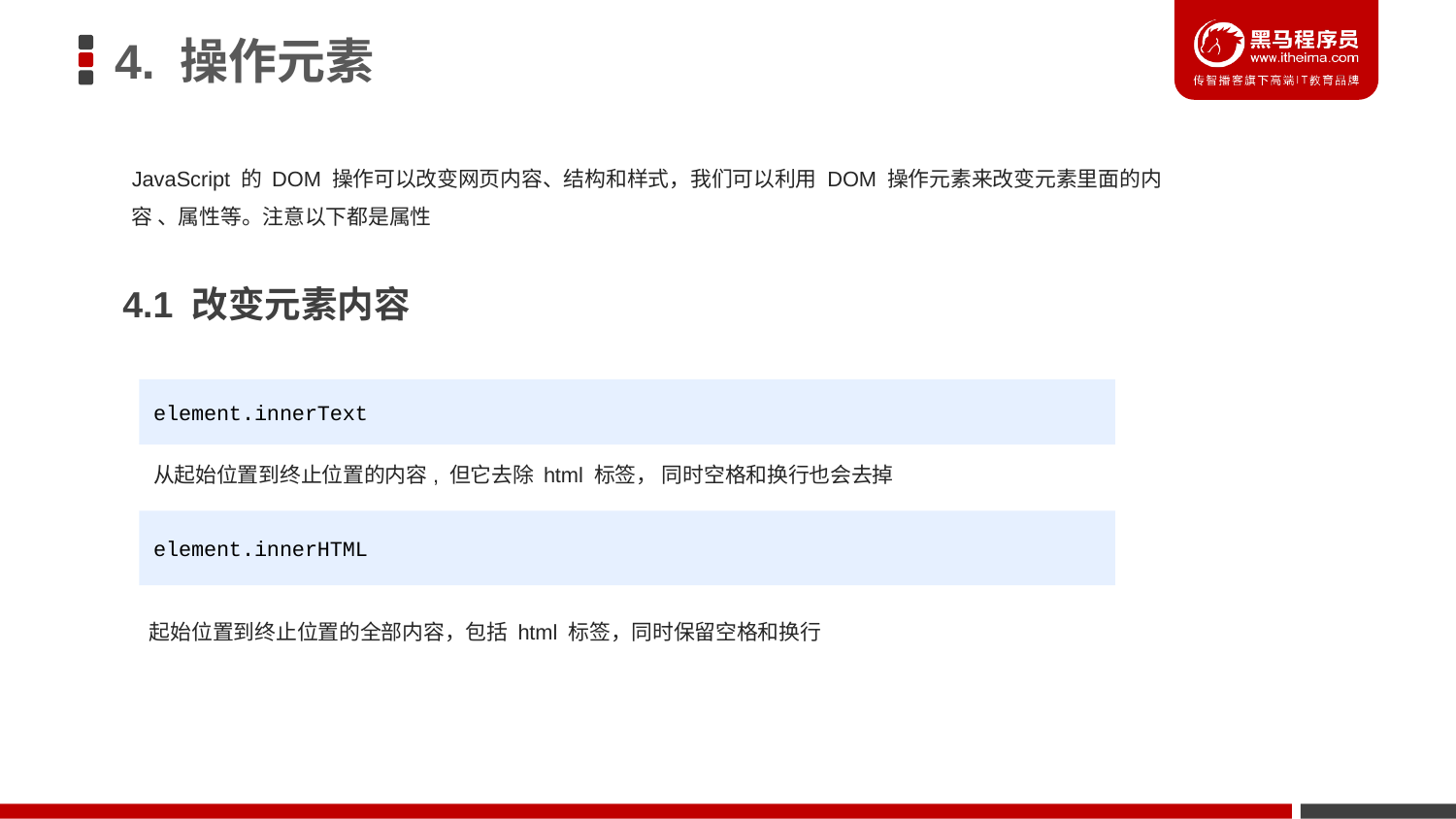

# 4. 操作元素
JavaScript 的 DOM 操作可以改变网页内容、结构和样式，我们可以利用 DOM 操作元素来改变元素里面的内容 、属性等。注意以下都是属性
4.1 改变元素内容
element.innerText
从起始位置到终止位置的内容, 但它去除 html 标签， 同时空格和换行也会去掉
element.innerHTML
起始位置到终止位置的全部内容，包括 html 标签，同时保留空格和换行